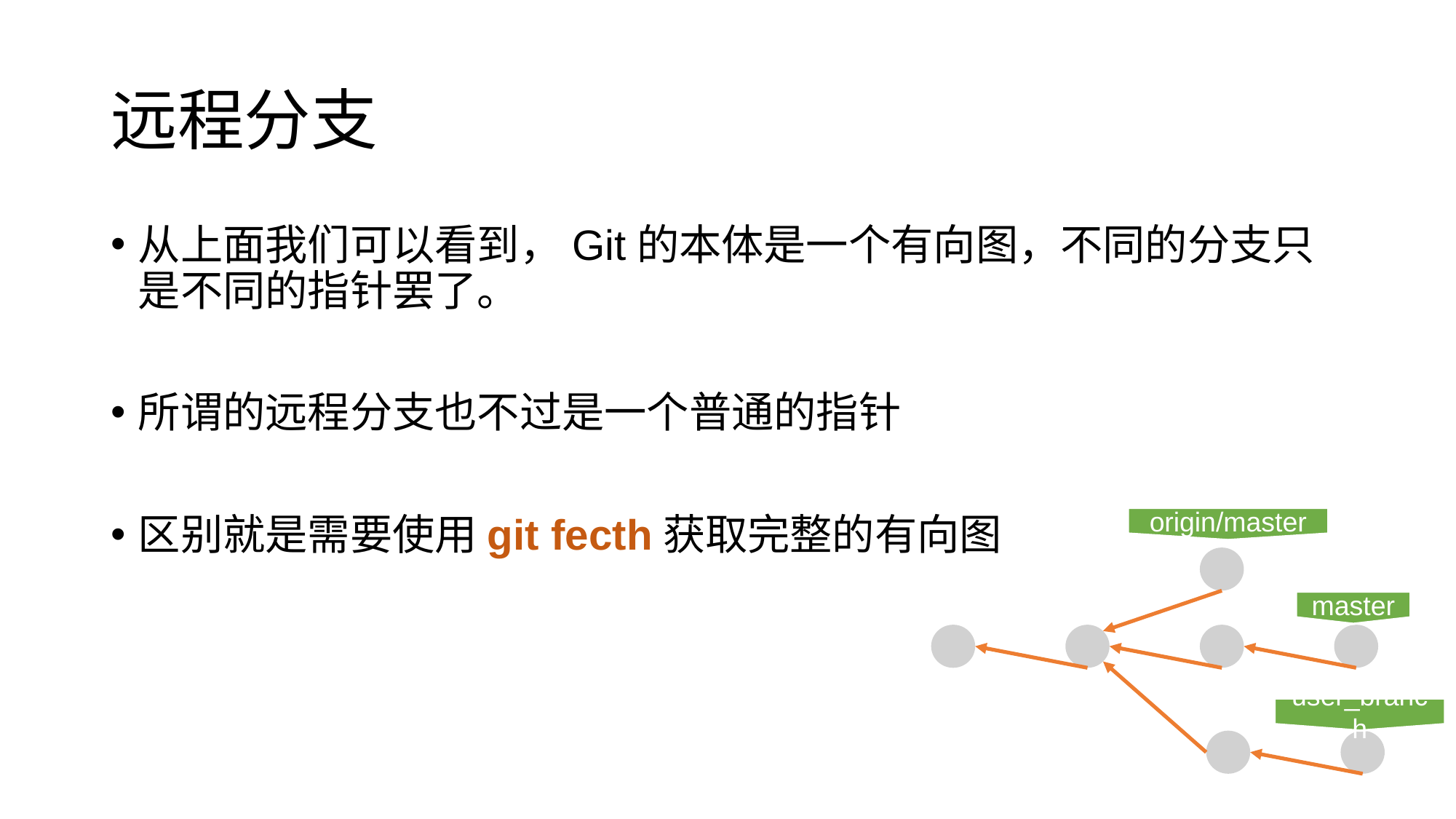

# 远程分支
从上面我们可以看到，Git的本体是一个有向图，不同的分支只是不同的指针罢了。

所谓的远程分支也不过是一个普通的指针

区别就是需要使用git fecth获取完整的有向图
origin/master

master

user_branch